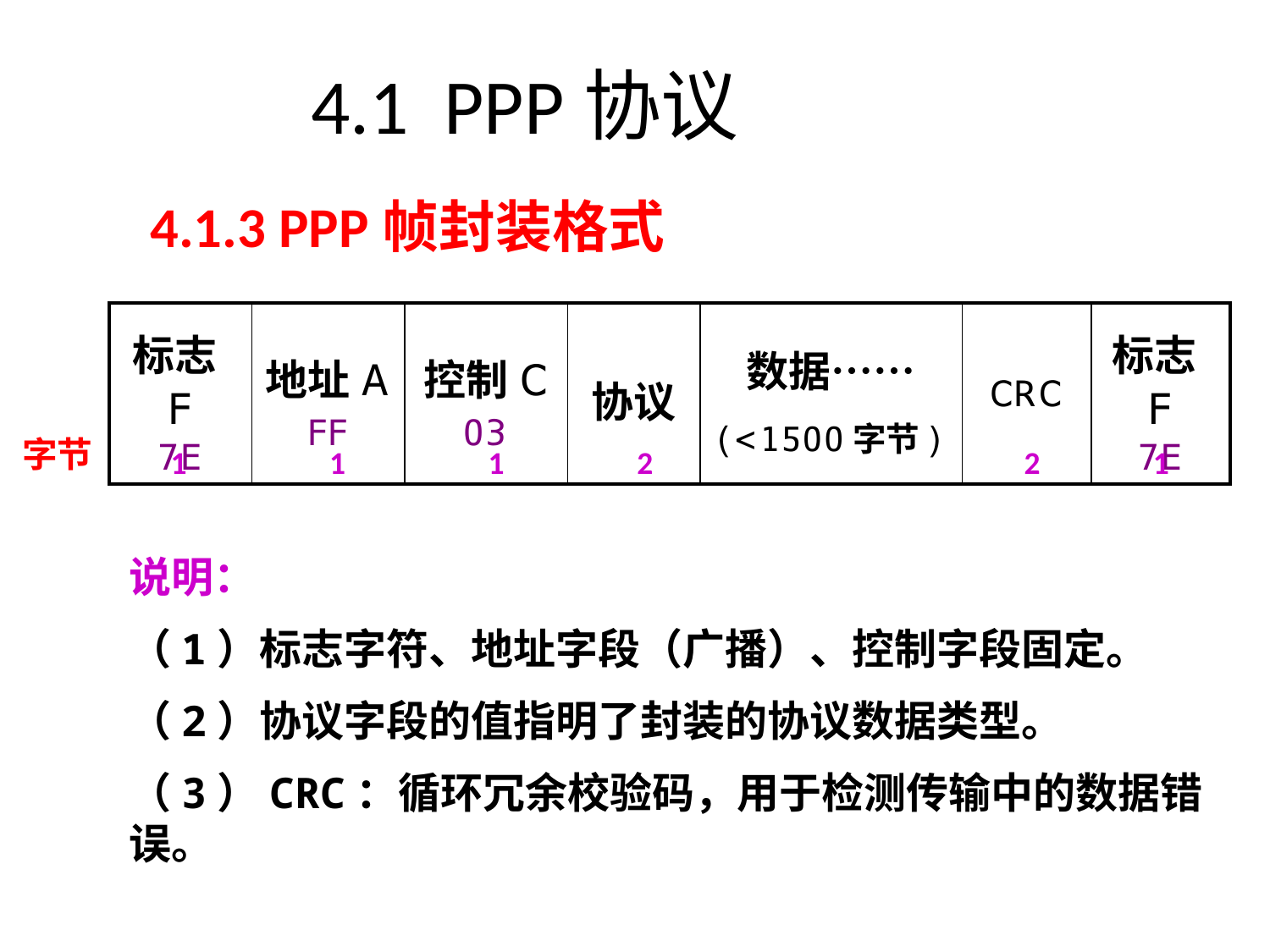

# 4.1  PPP协议
4.1.3 PPP帧封装格式
| 标志F 7E | 地址A FF | 控制C 03 | 协议 | 数据…… (<1500字节) | CRC | 标志F 7E |
| --- | --- | --- | --- | --- | --- | --- |
字节
2
1
1
1
2
1
说明：
（1）标志字符、地址字段（广播）、控制字段固定。
（2）协议字段的值指明了封装的协议数据类型。
（3）CRC：循环冗余校验码，用于检测传输中的数据错误。